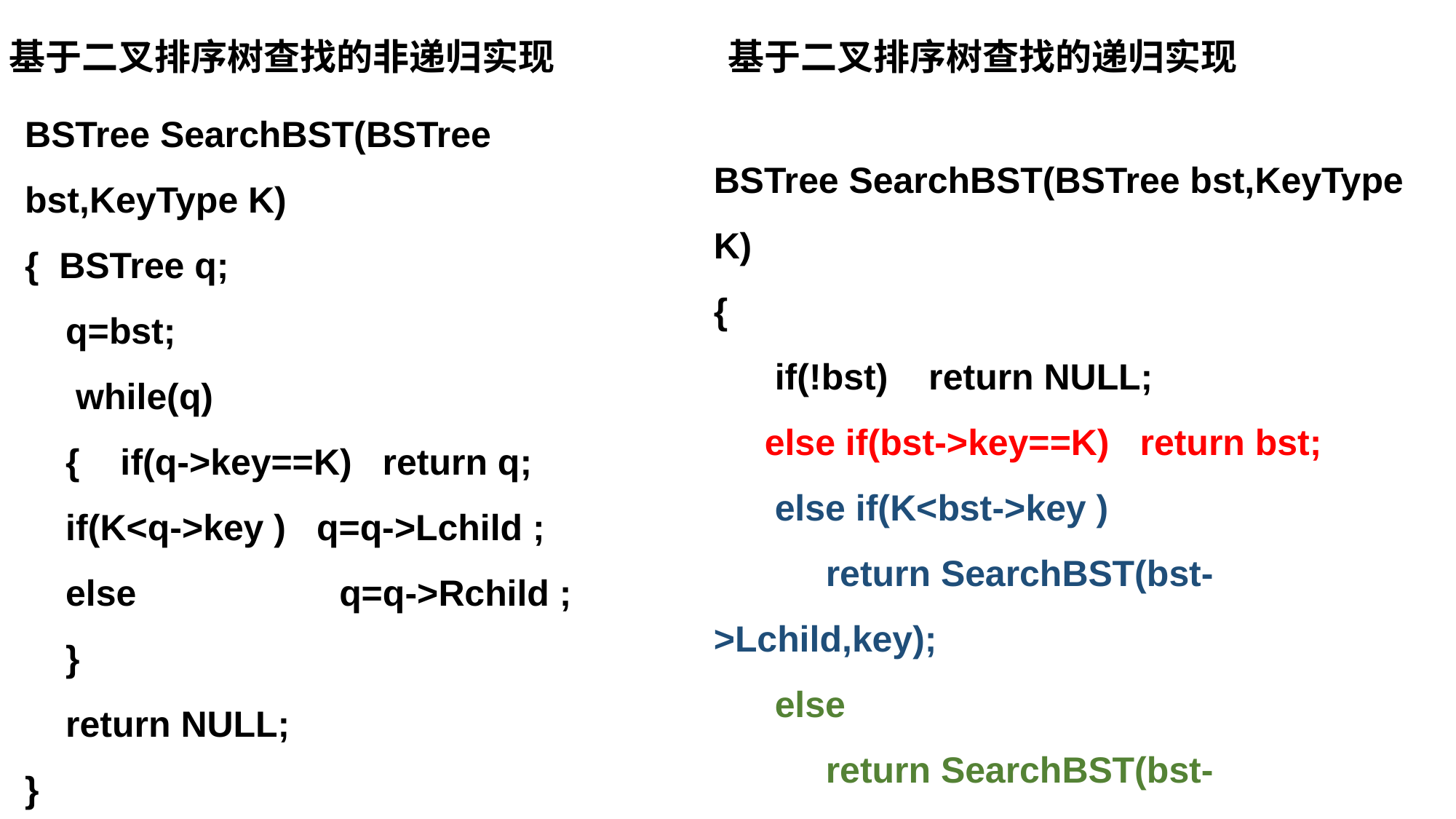

基于二叉排序树查找的非递归实现
基于二叉排序树查找的递归实现
BSTree SearchBST(BSTree bst,KeyType K)
{  BSTree q;
    q=bst;
     while(q)
    {    if(q->key==K)   return q;
    if(K<q->key )   q=q->Lchild ;
    else                    q=q->Rchild ;
    }
    return NULL;
}
BSTree SearchBST(BSTree bst,KeyType K)
{
      if(!bst)    return NULL;
     else if(bst->key==K)   return bst;
      else if(K<bst->key )
           return SearchBST(bst->Lchild,key);
      else
           return SearchBST(bst->Rchild,key);
}